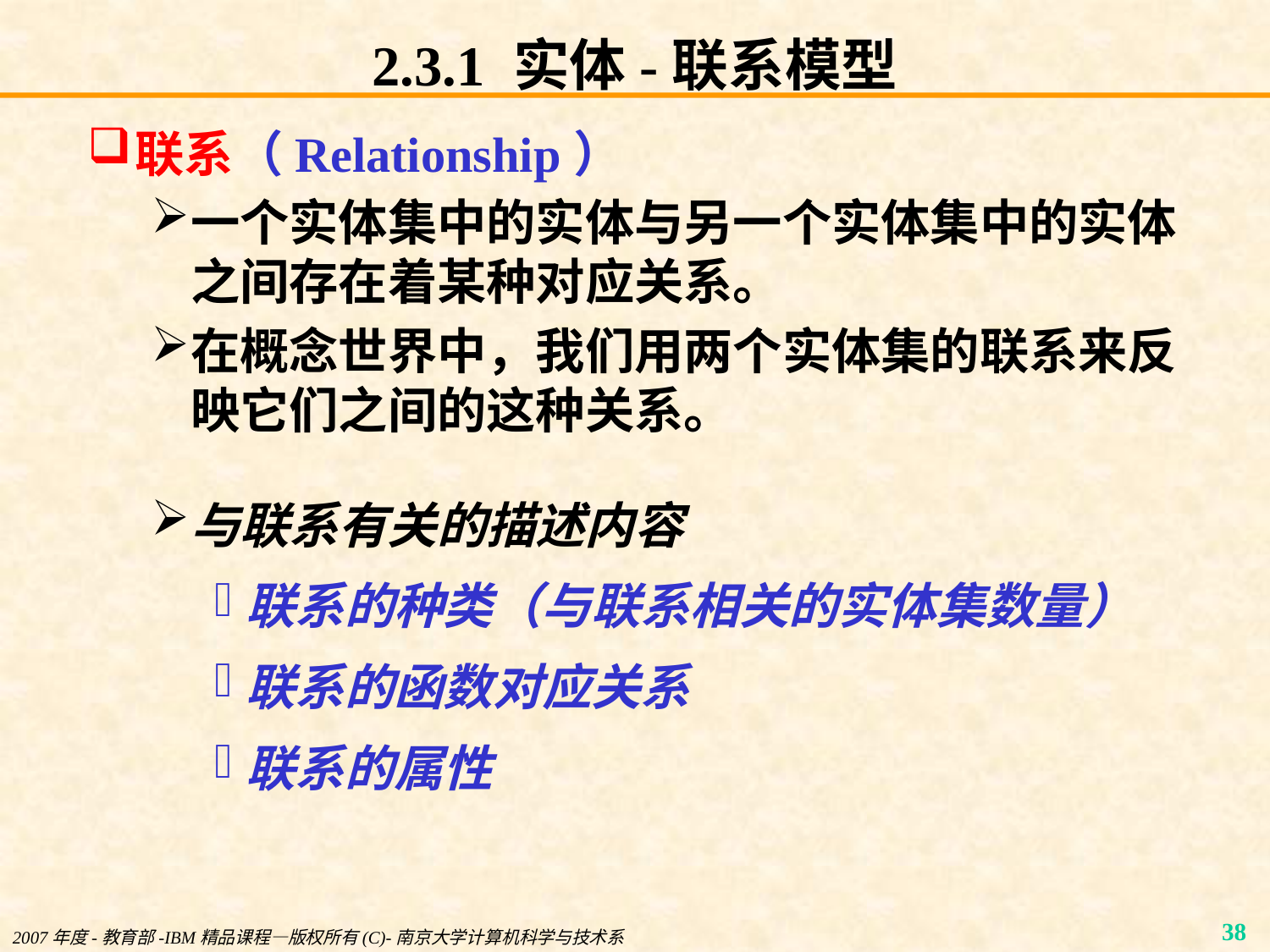

# 2.3.1 实体-联系模型
联系（Relationship）
一个实体集中的实体与另一个实体集中的实体之间存在着某种对应关系。
在概念世界中，我们用两个实体集的联系来反映它们之间的这种关系。
与联系有关的描述内容
联系的种类（与联系相关的实体集数量）
联系的函数对应关系
联系的属性
38
2007年度-教育部-IBM精品课程—版权所有(C)-南京大学计算机科学与技术系